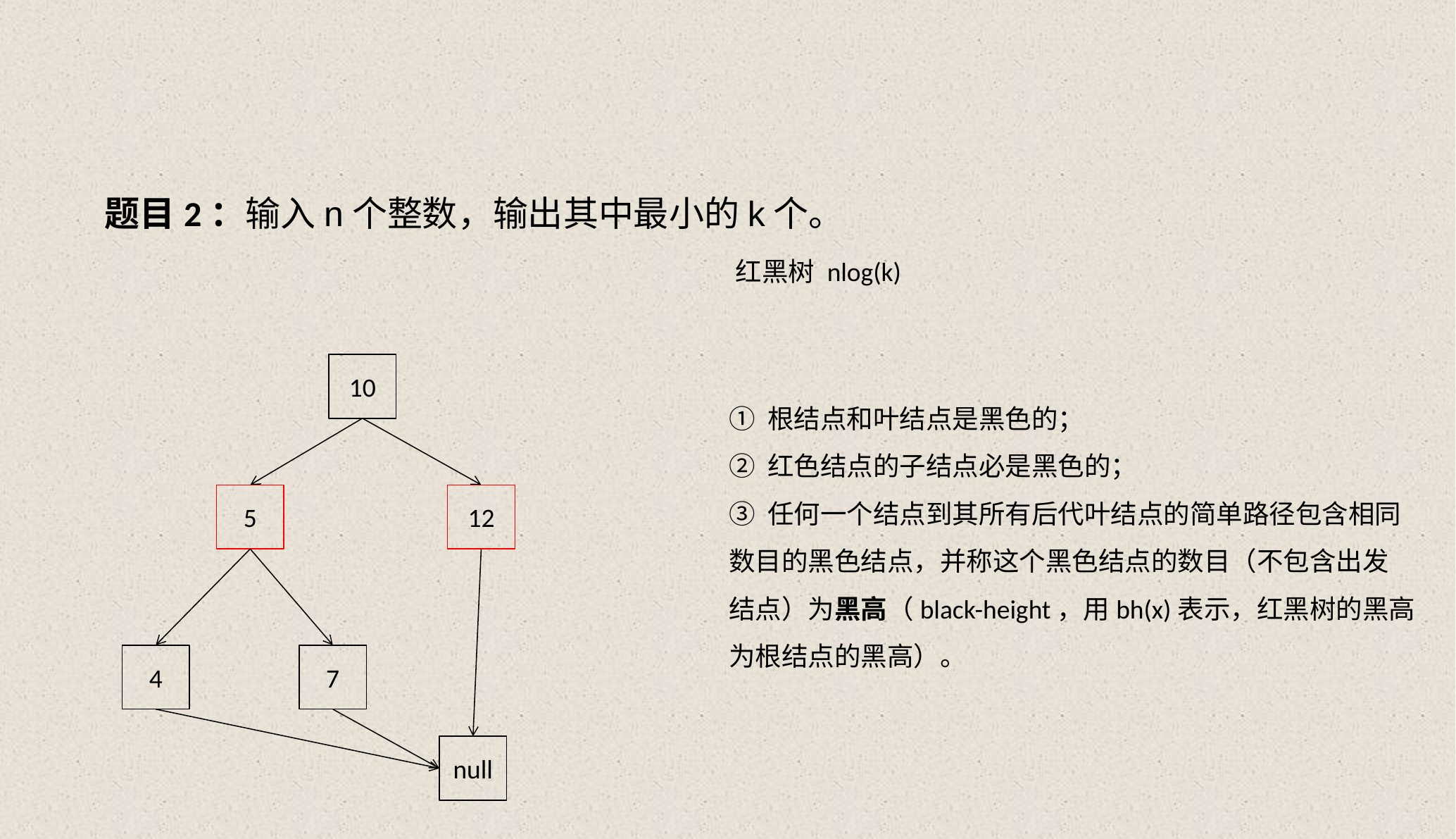

题目2：输入n个整数，输出其中最小的k个。
红黑树 nlog(k)
10
① 根结点和叶结点是黑色的；
② 红色结点的子结点必是黑色的；
③ 任何一个结点到其所有后代叶结点的简单路径包含相同数目的黑色结点，并称这个黑色结点的数目（不包含出发结点）为黑高（black-height，用bh(x)表示，红黑树的黑高为根结点的黑高）。
5
12
4
7
null